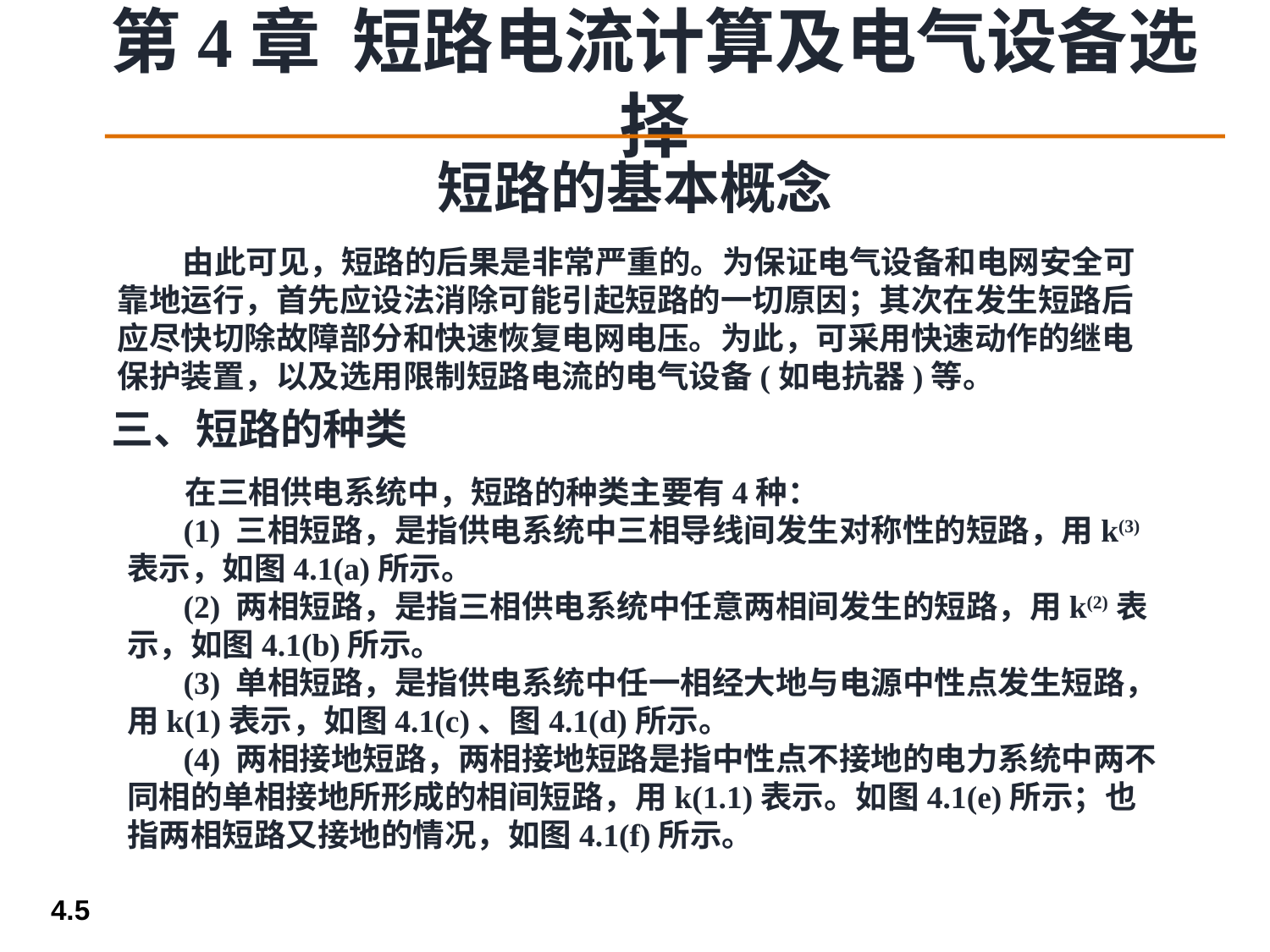

短路的基本概念
        由此可见，短路的后果是非常严重的。为保证电气设备和电网安全可靠地运行，首先应设法消除可能引起短路的一切原因；其次在发生短路后应尽快切除故障部分和快速恢复电网电压。为此，可采用快速动作的继电保护装置，以及选用限制短路电流的电气设备(如电抗器)等。
三、短路的种类
       在三相供电系统中，短路的种类主要有4种：
       (1) 三相短路，是指供电系统中三相导线间发生对称性的短路，用k(3)表示，如图4.1(a)所示。
       (2) 两相短路，是指三相供电系统中任意两相间发生的短路，用k(2)表示，如图4.1(b)所示。
       (3) 单相短路，是指供电系统中任一相经大地与电源中性点发生短路，用k(1)表示，如图4.1(c)、图4.1(d)所示。
       (4) 两相接地短路，两相接地短路是指中性点不接地的电力系统中两不同相的单相接地所形成的相间短路，用k(1.1)表示。如图4.1(e)所示；也指两相短路又接地的情况，如图4.1(f)所示。